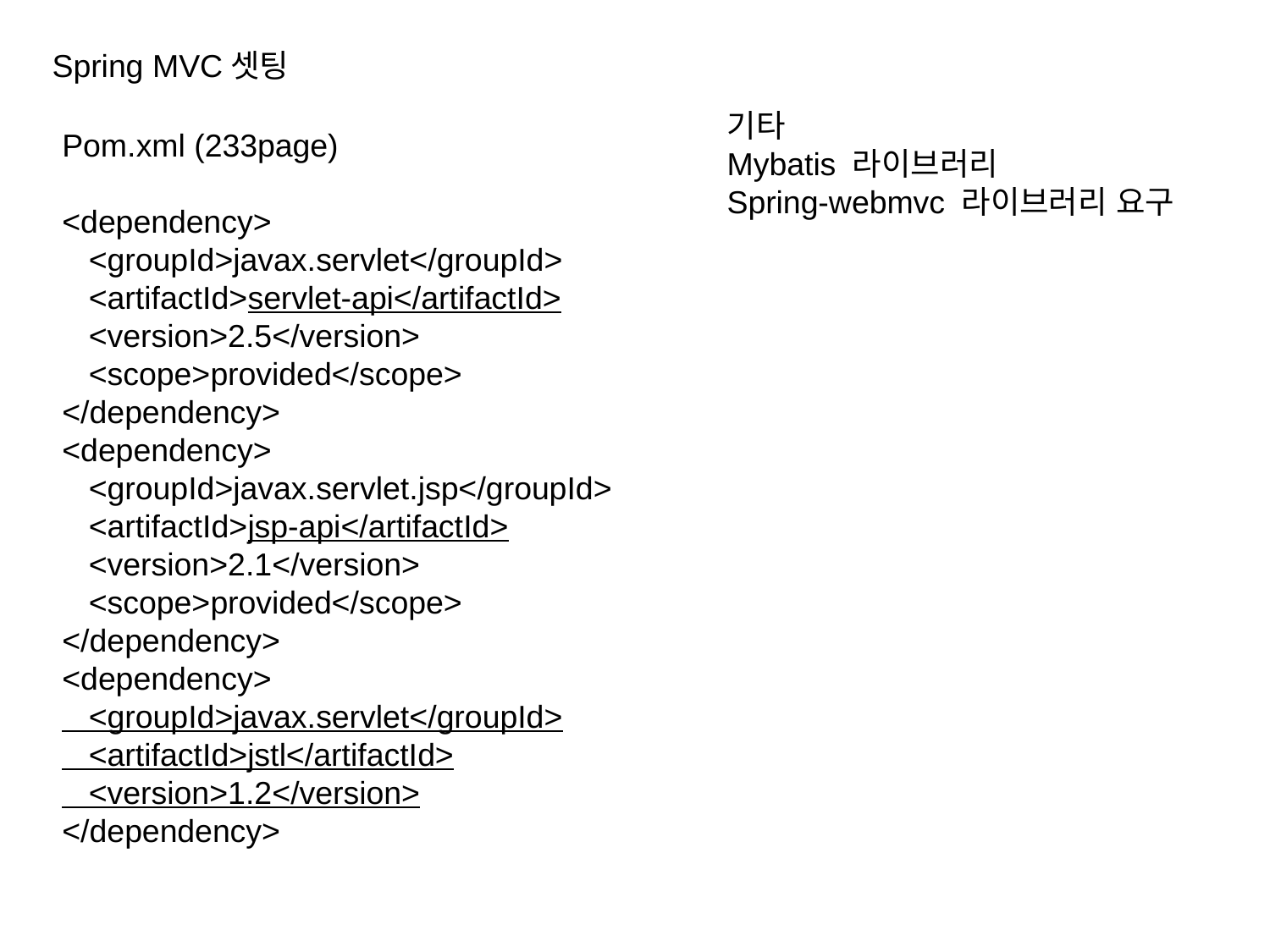

Spring MVC셋팅
기타
Mybatis 라이브러리
Spring-webmvc 라이브러리 요구
Pom.xml (233page)

<dependency>
   <groupId>javax.servlet</groupId>
   <artifactId>servlet-api</artifactId>
   <version>2.5</version>
   <scope>provided</scope>
</dependency>
<dependency>
   <groupId>javax.servlet.jsp</groupId>
   <artifactId>jsp-api</artifactId>
   <version>2.1</version>
   <scope>provided</scope>
</dependency>
<dependency>
   <groupId>javax.servlet</groupId>
   <artifactId>jstl</artifactId>
   <version>1.2</version>
</dependency>